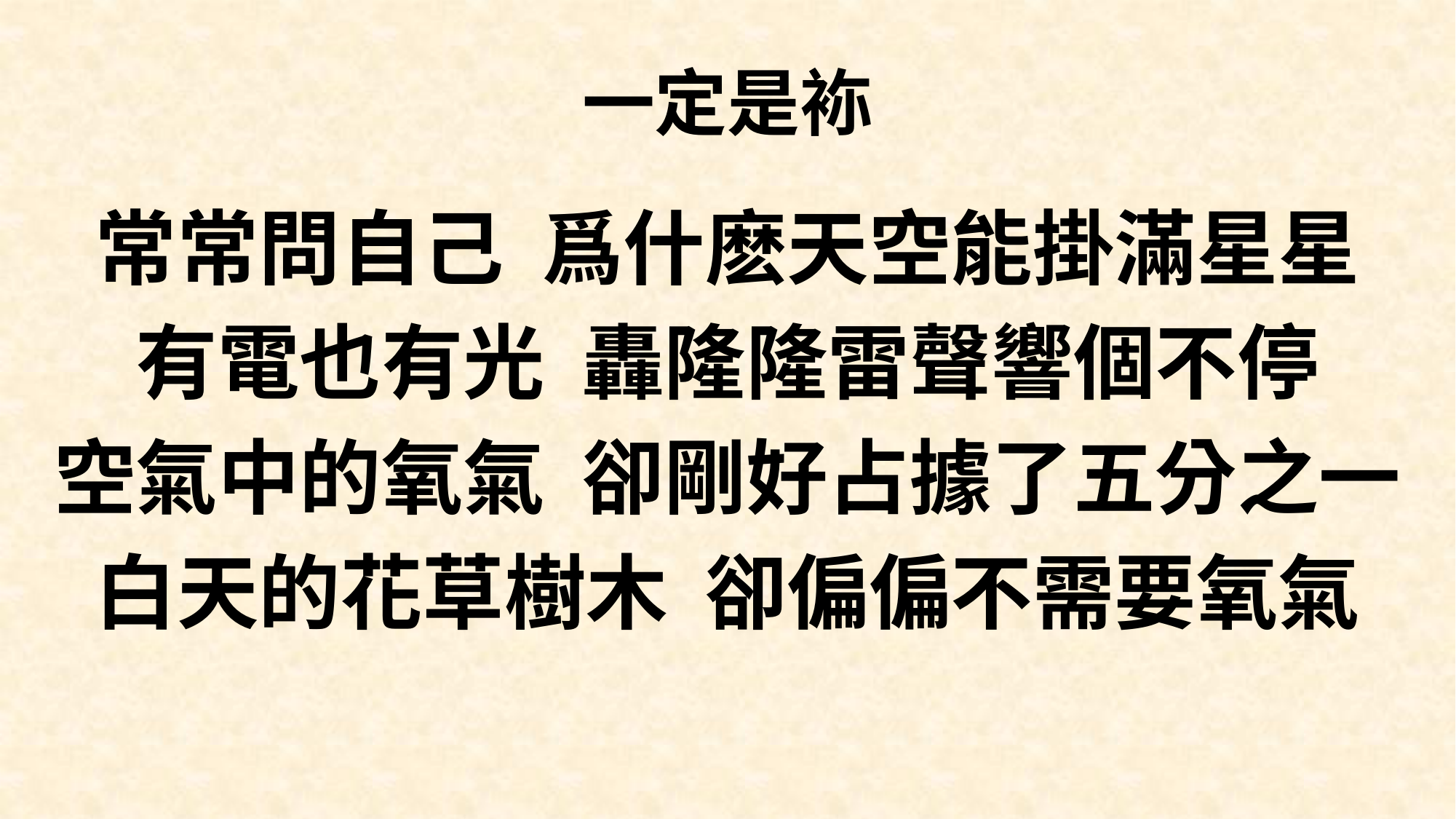

# 一定是袮
常常問自己  爲什麽天空能掛滿星星
有電也有光  轟隆隆雷聲響個不停
空氣中的氧氣  卻剛好占據了五分之一
白天的花草樹木  卻偏偏不需要氧氣